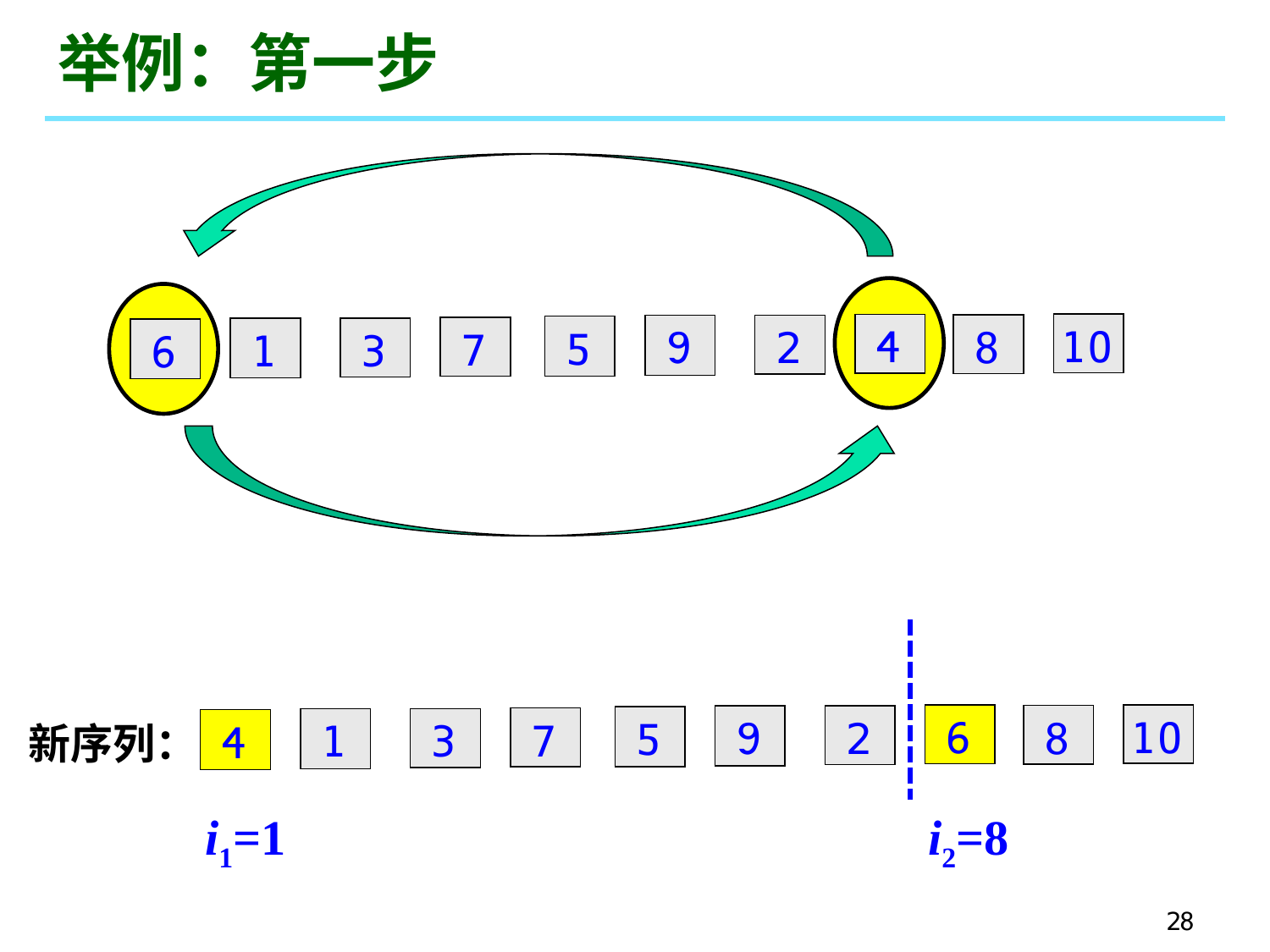

# 举例：第一步

10
4
8
9
2
5
7
1
3
6

10
6
8
新序列：
9
2
5
7
1
3
4
i1=1
i2=8
28